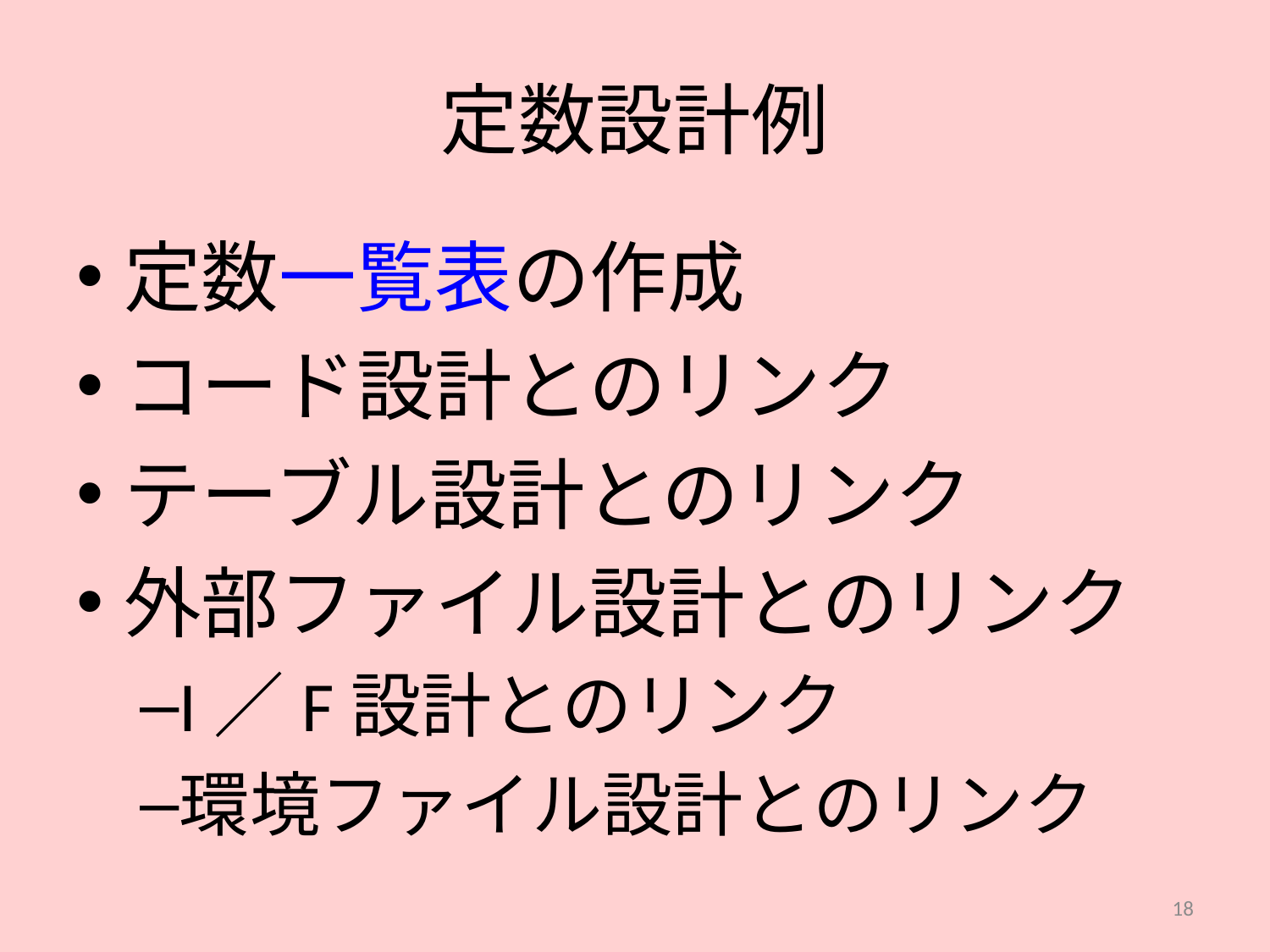

# 定数設計例
定数一覧表の作成
コード設計とのリンク
テーブル設計とのリンク
外部ファイル設計とのリンク
I／F設計とのリンク
環境ファイル設計とのリンク
18